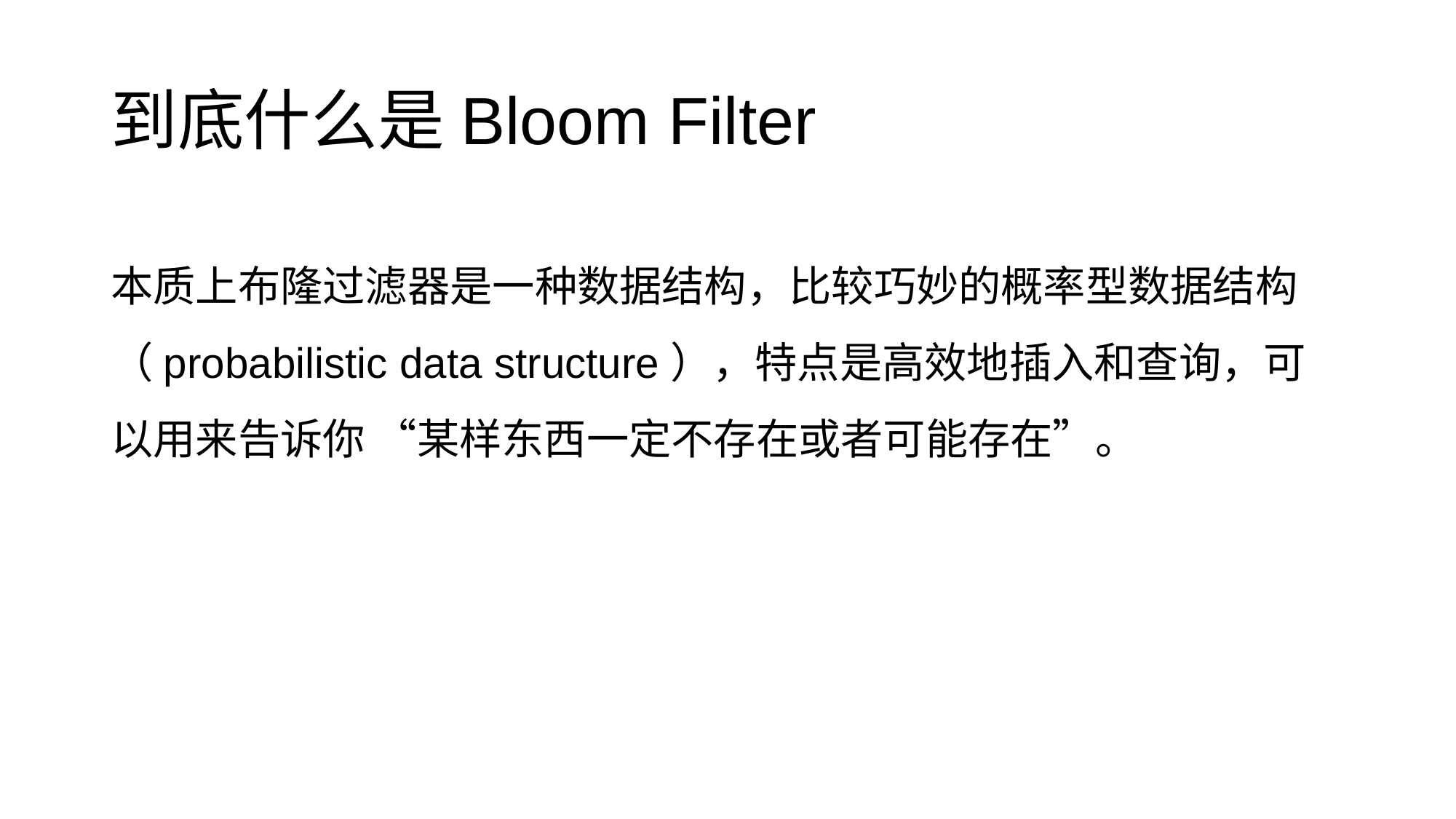

# 到底什么是Bloom Filter
本质上布隆过滤器是一种数据结构，比较巧妙的概率型数据结构（probabilistic data structure），特点是高效地插入和查询，可以用来告诉你 “某样东西一定不存在或者可能存在”。